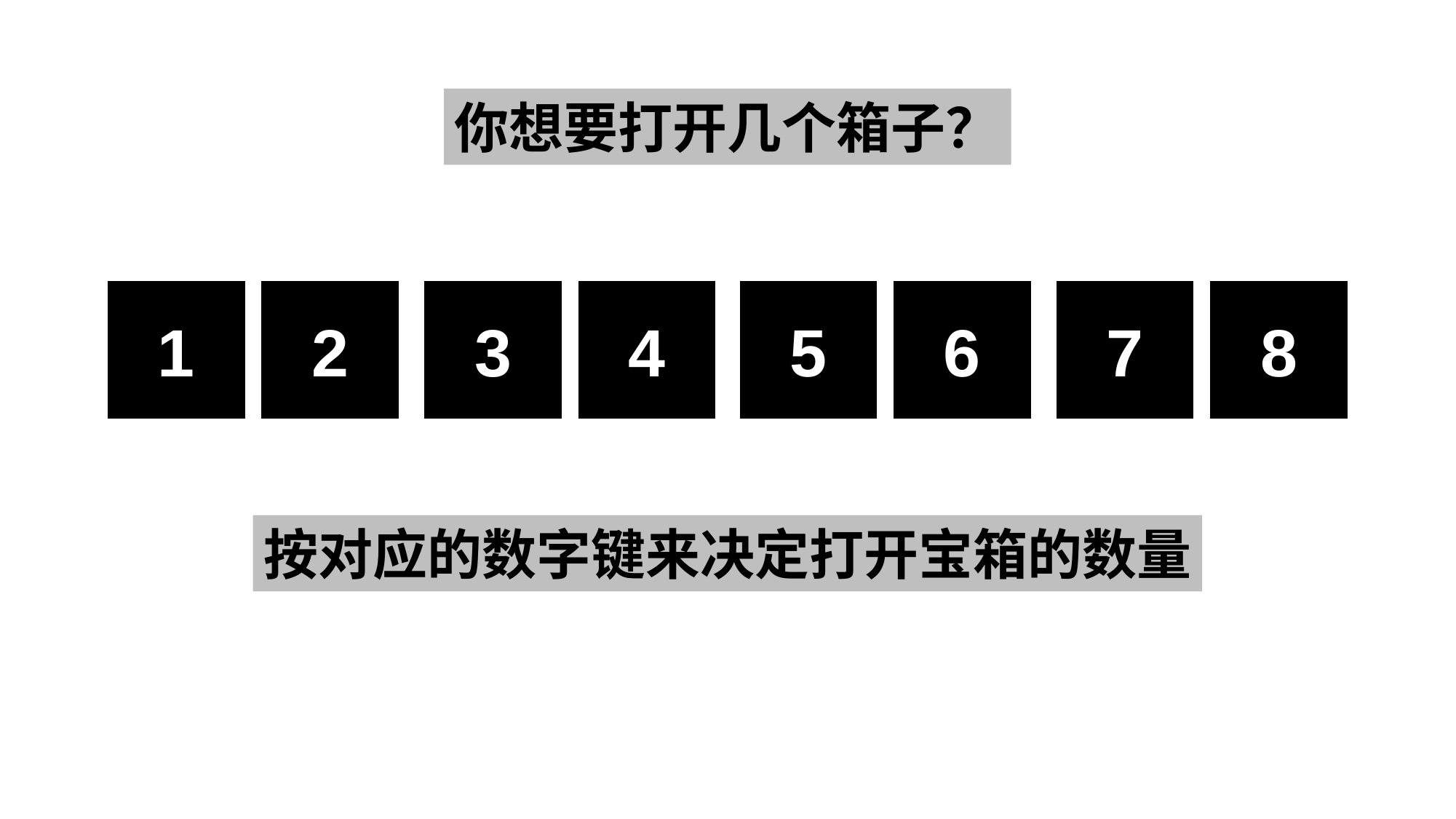

你想要打开几个箱子？
1
2
3
4
5
6
7
8
按对应的数字键来决定打开宝箱的数量